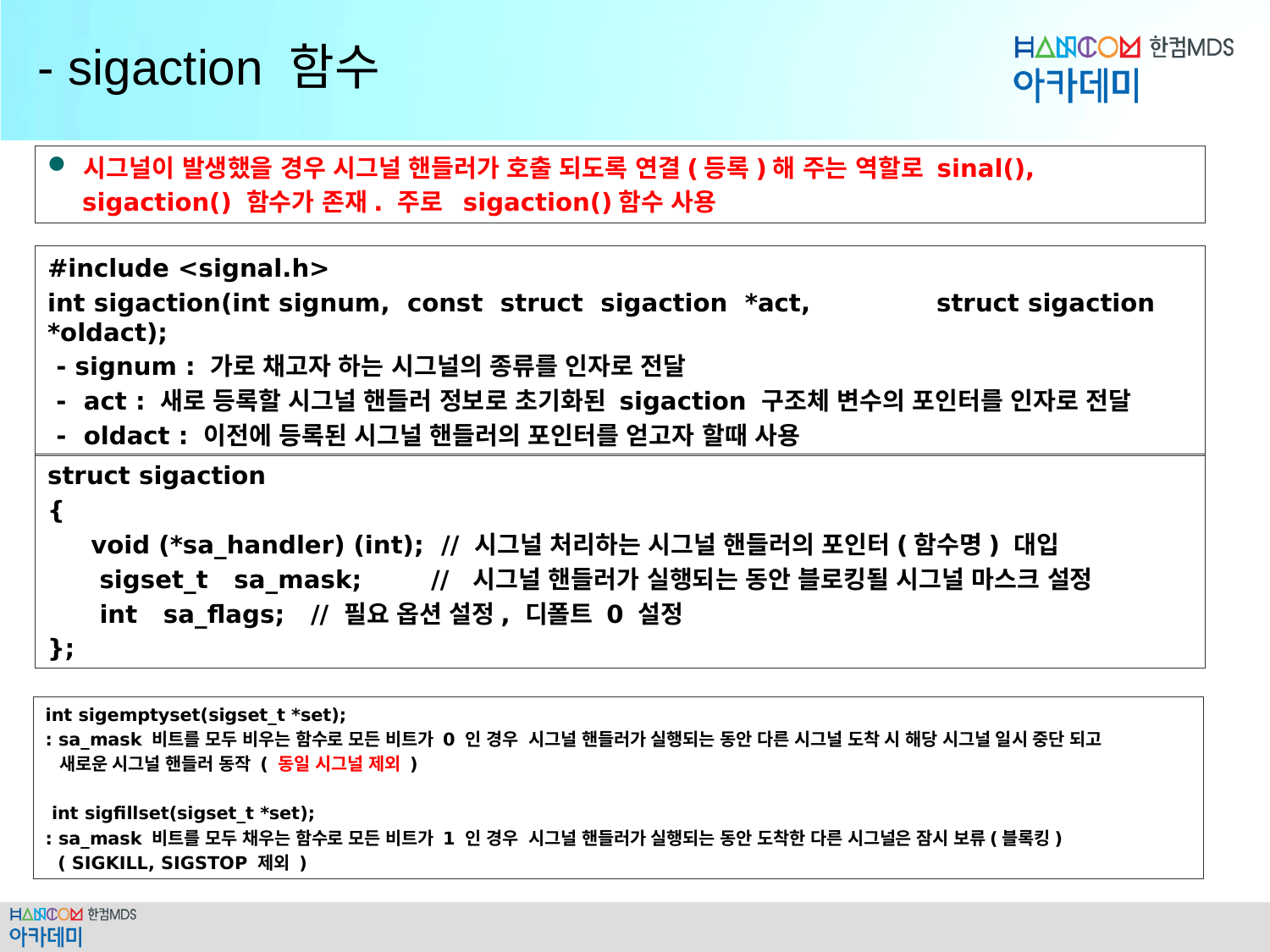

# - sigaction 함수
 시그널이 발생했을 경우 시그널 핸들러가 호출 되도록 연결(등록)해 주는 역할로 sinal(),
    sigaction() 함수가 존재. 주로  sigaction()함수 사용
#include <signal.h>
int sigaction(int signum,  const  struct  sigaction  *act,	struct sigaction *oldact);
 - signum : 가로 채고자 하는 시그널의 종류를 인자로 전달
 -  act : 새로 등록할 시그널 핸들러 정보로 초기화된 sigaction 구조체 변수의 포인터를 인자로 전달
 -  oldact : 이전에 등록된 시그널 핸들러의 포인터를 얻고자 할때 사용
struct sigaction
{
     void (*sa_handler) (int);  // 시그널 처리하는 시그널 핸들러의 포인터(함수명) 대입
      sigset_t   sa_mask;        //  시그널 핸들러가 실행되는 동안 블로킹될 시그널 마스크 설정
      int   sa_flags;   // 필요 옵션 설정, 디폴트 0 설정
};
int sigemptyset(sigset_t *set);
: sa_mask 비트를 모두 비우는 함수로 모든 비트가 0 인 경우  시그널 핸들러가 실행되는 동안 다른 시그널 도착 시 해당 시그널 일시 중단 되고
  새로운 시그널 핸들러 동작 ( 동일 시그널 제외 )

 int sigfillset(sigset_t *set);
: sa_mask 비트를 모두 채우는 함수로 모든 비트가 1 인 경우  시그널 핸들러가 실행되는 동안 도착한 다른 시그널은 잠시 보류(블록킹)
  ( SIGKILL, SIGSTOP 제외 )